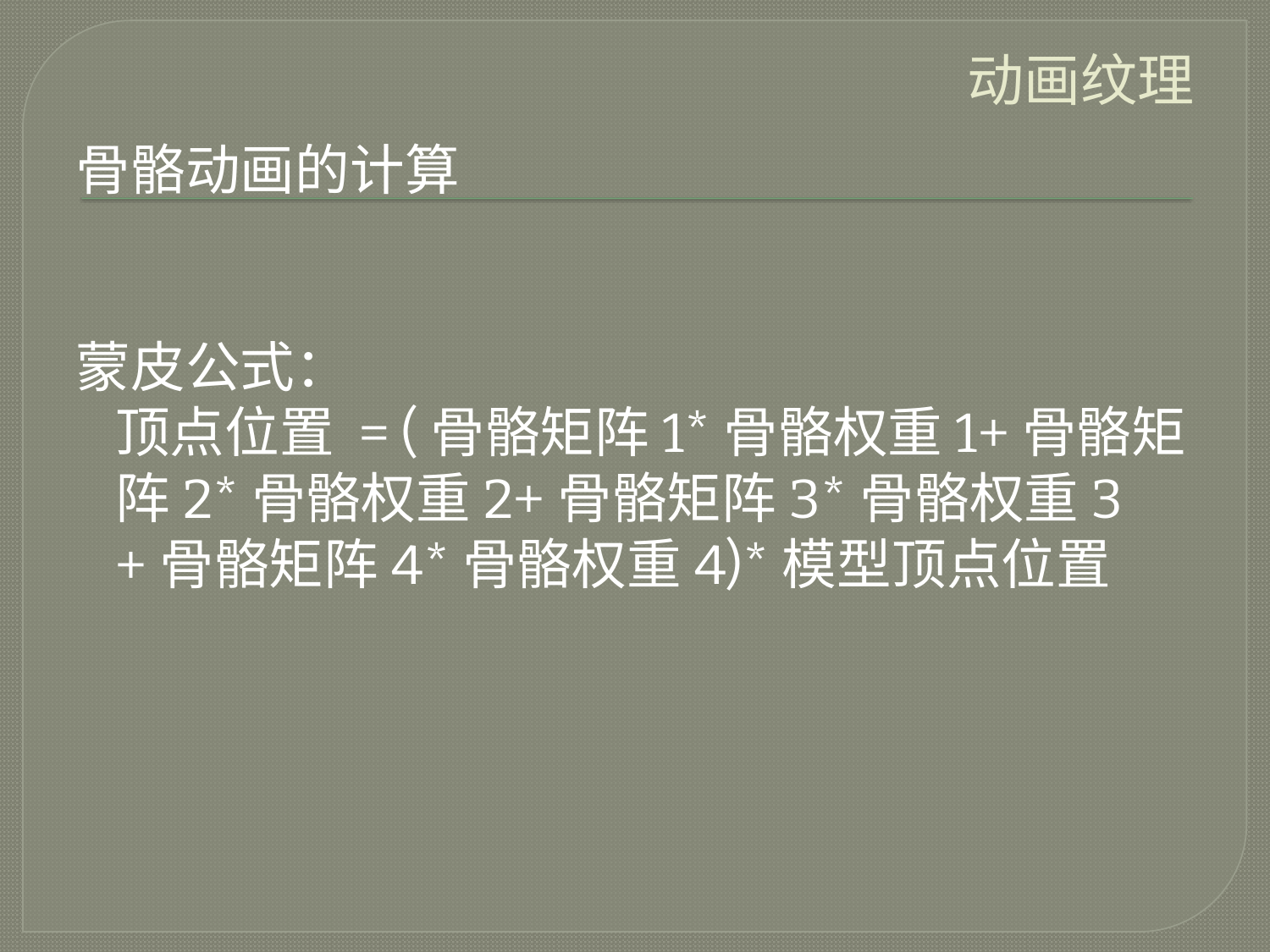

# 动画纹理
骨骼动画的计算

蒙皮公式：
	顶点位置 = (骨骼矩阵1*骨骼权重1+骨骼矩	阵2*骨骼权重2+骨骼矩阵3*骨骼权重3
		+骨骼矩阵4*骨骼权重4)*模型顶点位置